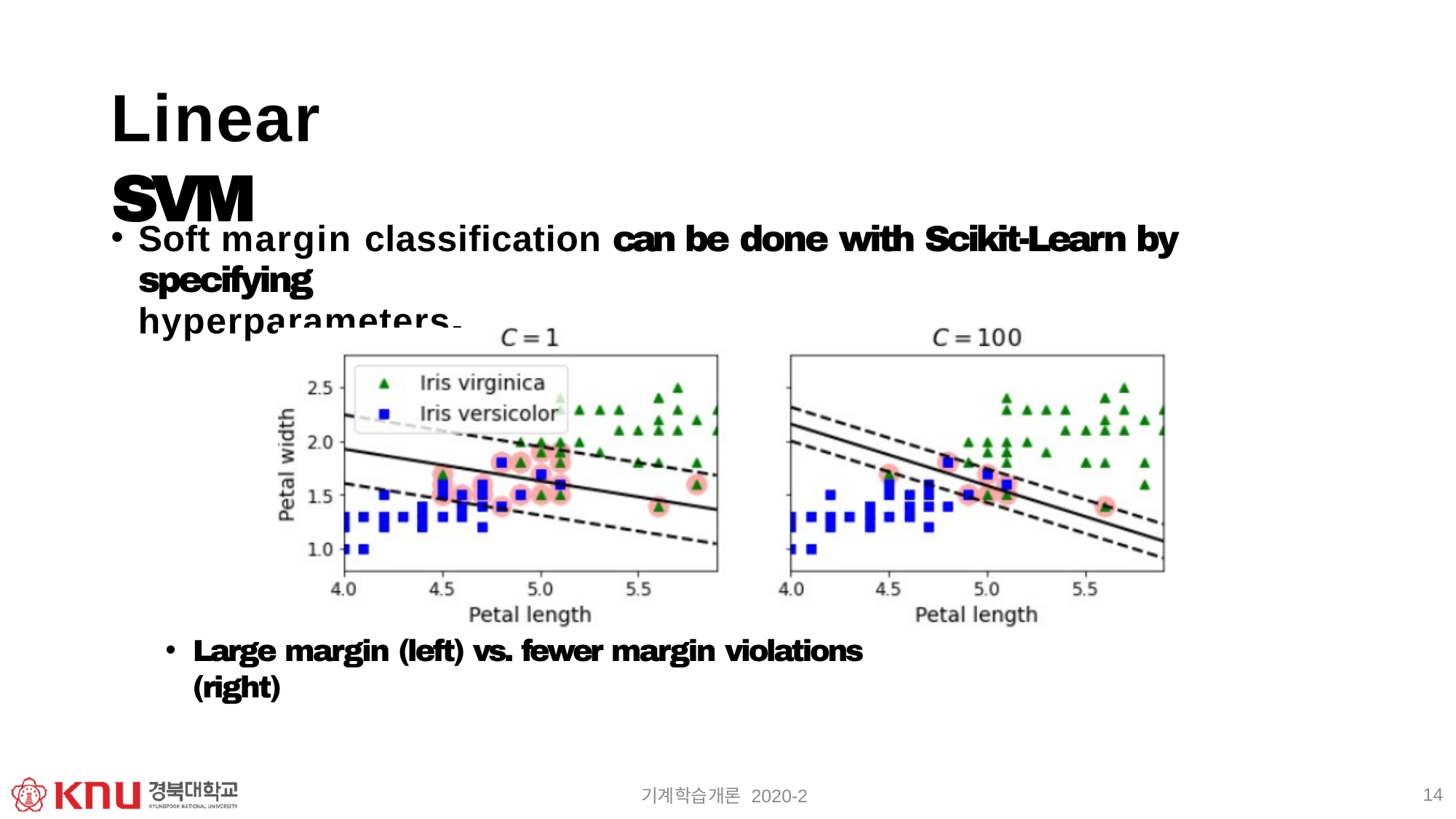

# Linear SVM
Soft margin classification can be done with Scikit-Learn by specifying
hyperparameters.

Large margin (left) vs. fewer margin violations (right)
14
기계학습개론 2020-2